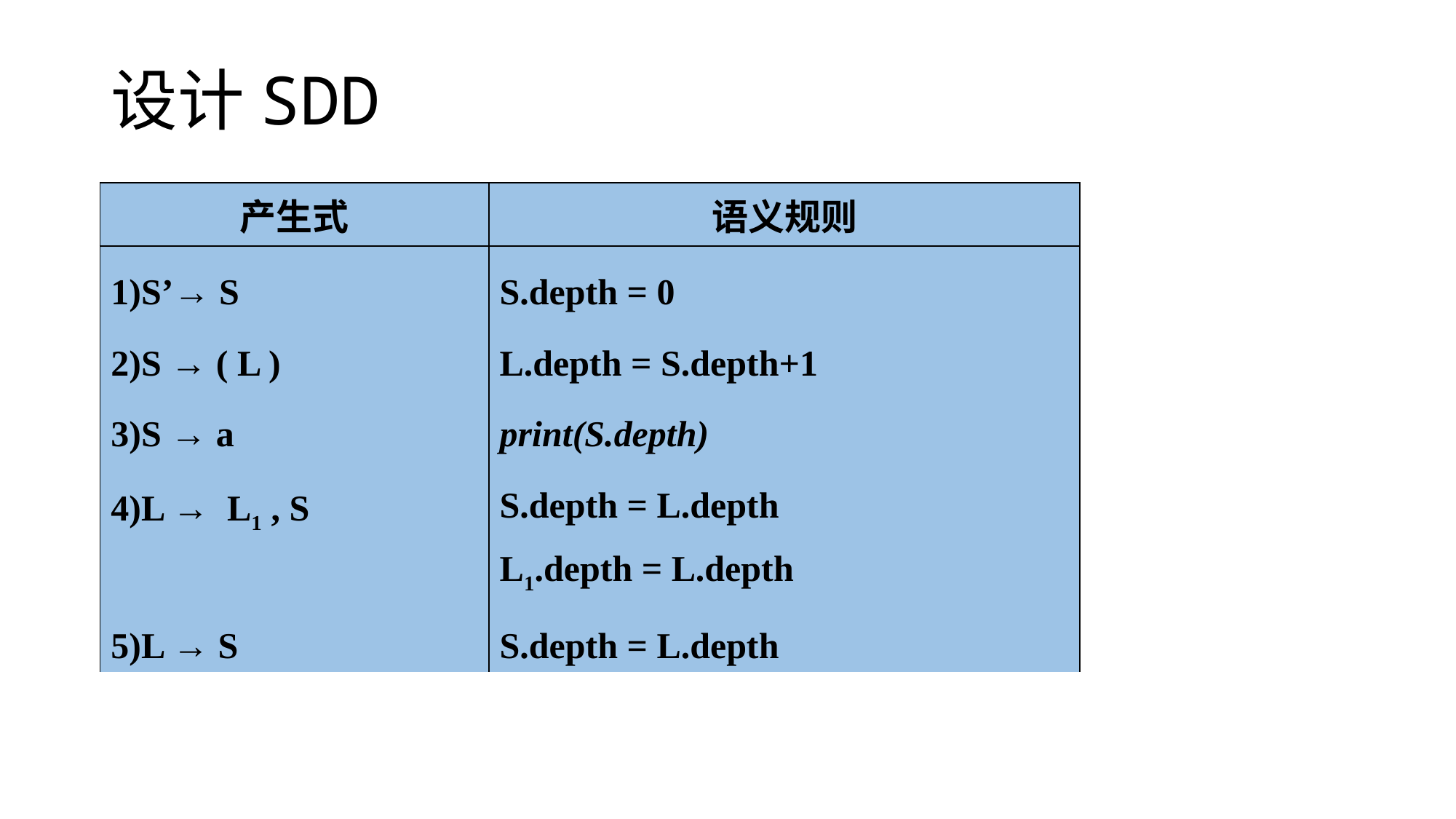

# 设计SDD
| 产生式 | 语义规则 |
| --- | --- |
| 1)S’→ S | S.depth = 0 |
| 2)S → ( L ) | L.depth = S.depth+1 |
| 3)S → a | print(S.depth) |
| 4)L → L1 , S | S.depth = L.depth L1.depth = L.depth |
| 5)L → S | S.depth = L.depth |